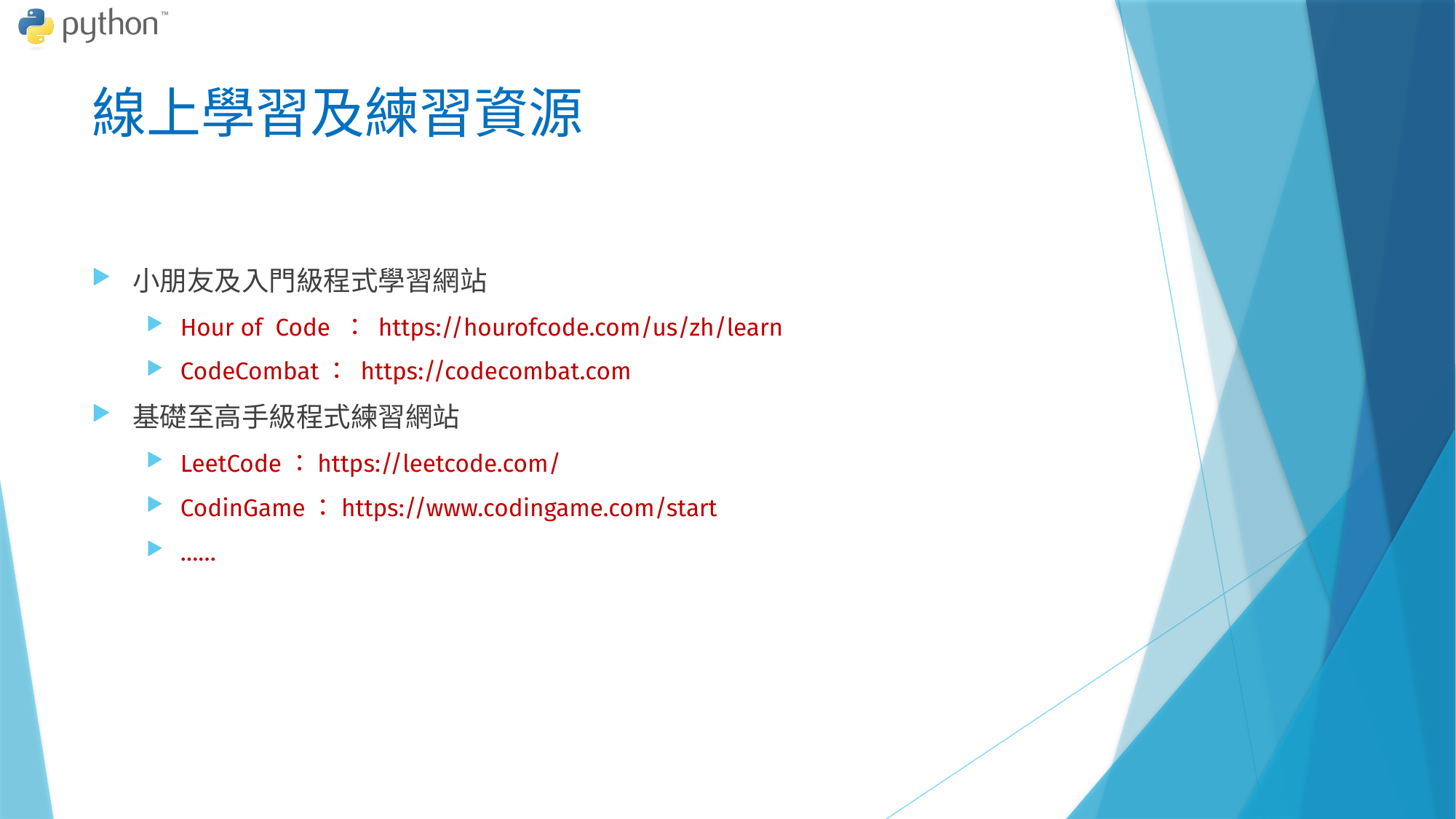

# 線上學習及練習資源
小朋友及入門級程式學習網站
Hour of  Code ： https://hourofcode.com/us/zh/learn
CodeCombat： https://codecombat.com
基礎至高手級程式練習網站
LeetCode：https://leetcode.com/
CodinGame：https://www.codingame.com/start
……